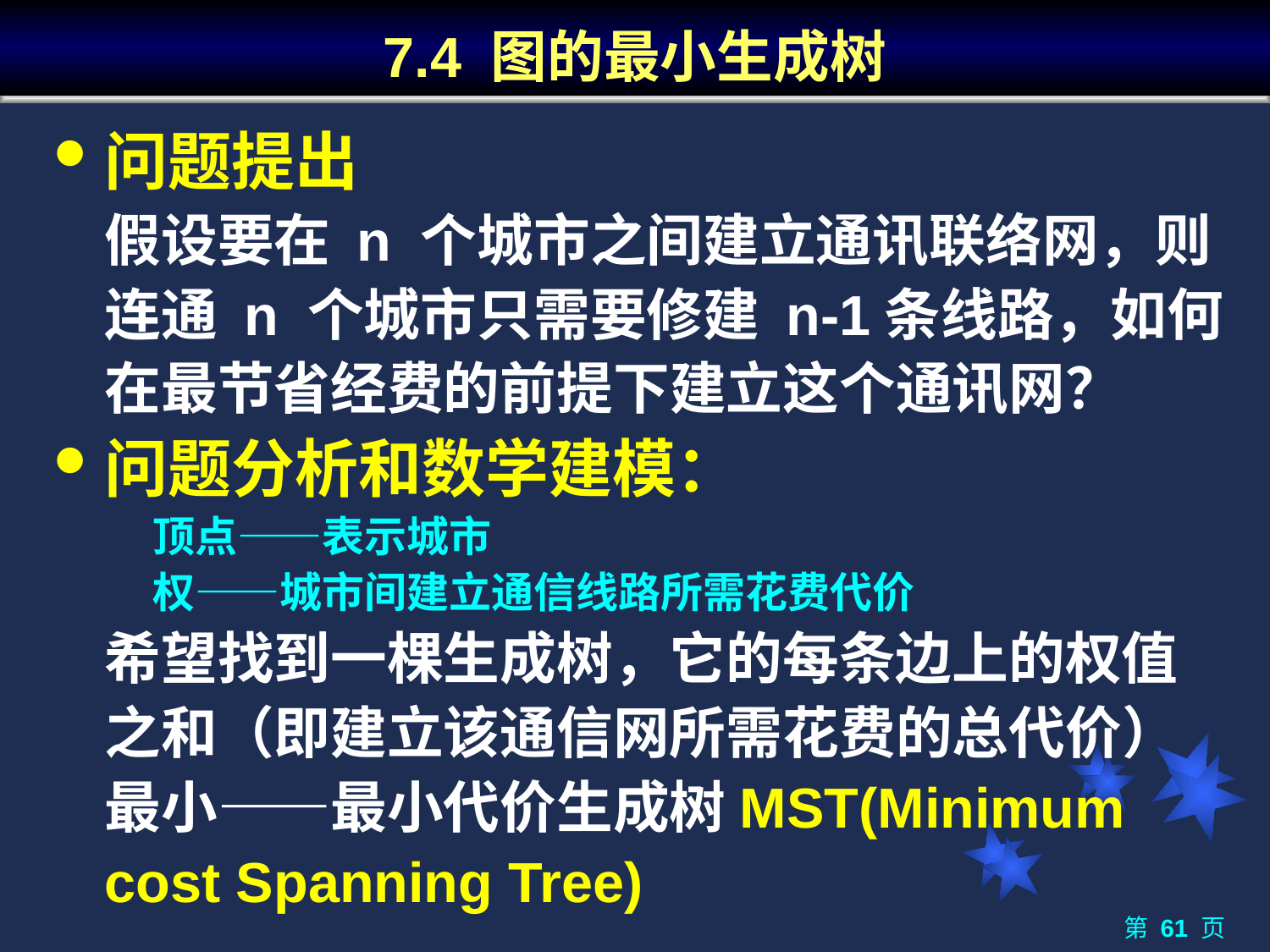

# 7.4 图的最小生成树
问题提出
	假设要在 n 个城市之间建立通讯联络网，则连通 n 个城市只需要修建 n-1条线路，如何在最节省经费的前提下建立这个通讯网？
问题分析和数学建模：
	    顶点——表示城市
	    权——城市间建立通信线路所需花费代价
	希望找到一棵生成树，它的每条边上的权值之和（即建立该通信网所需花费的总代价）最小——最小代价生成树MST(Minimum cost Spanning Tree)

第 61 页